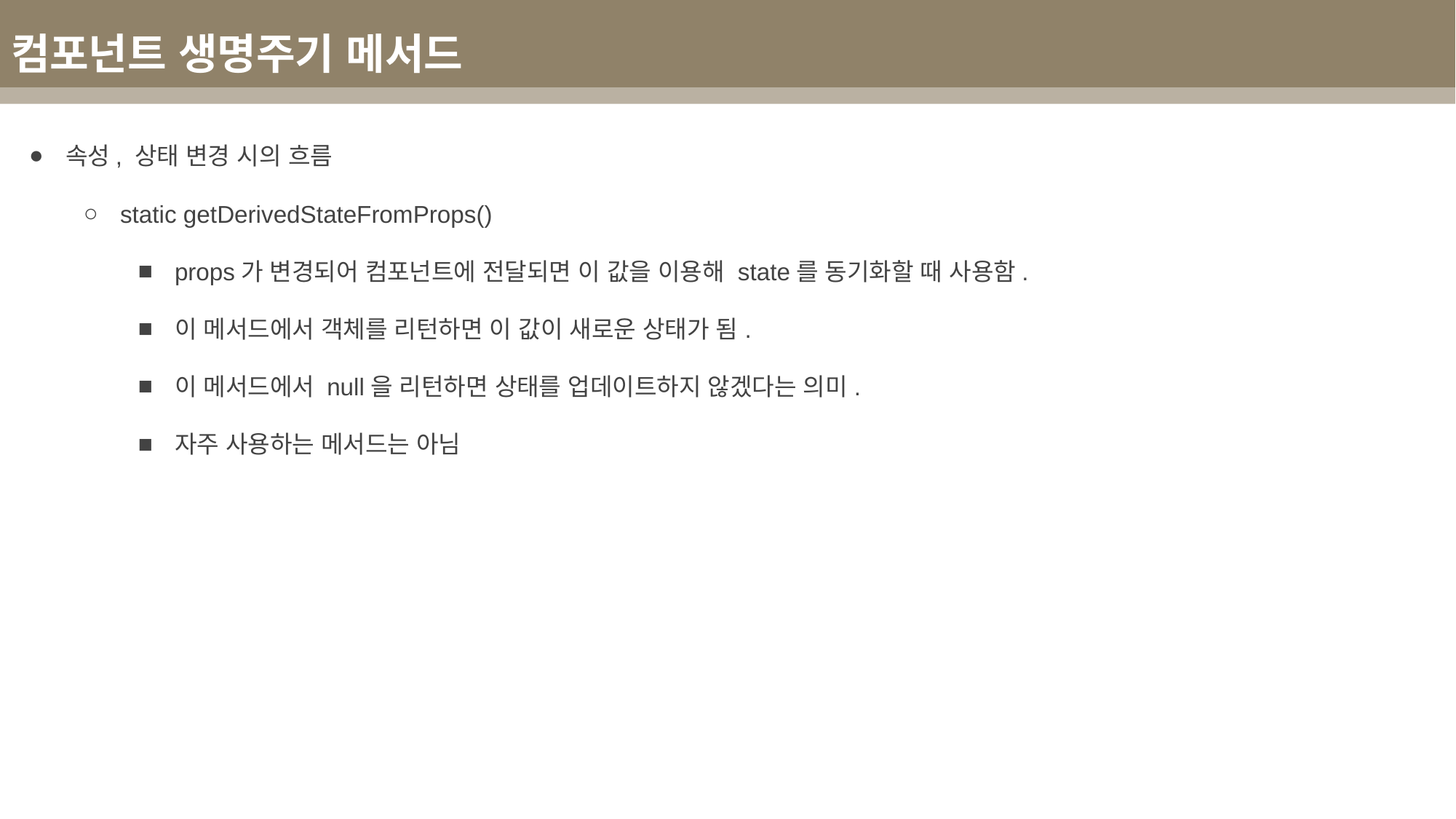

컴포넌트 생명주기 메서드
속성, 상태 변경 시의 흐름
static getDerivedStateFromProps()
props가 변경되어 컴포넌트에 전달되면 이 값을 이용해 state를 동기화할 때 사용함.
이 메서드에서 객체를 리턴하면 이 값이 새로운 상태가 됨.
이 메서드에서 null을 리턴하면 상태를 업데이트하지 않겠다는 의미.
자주 사용하는 메서드는 아님